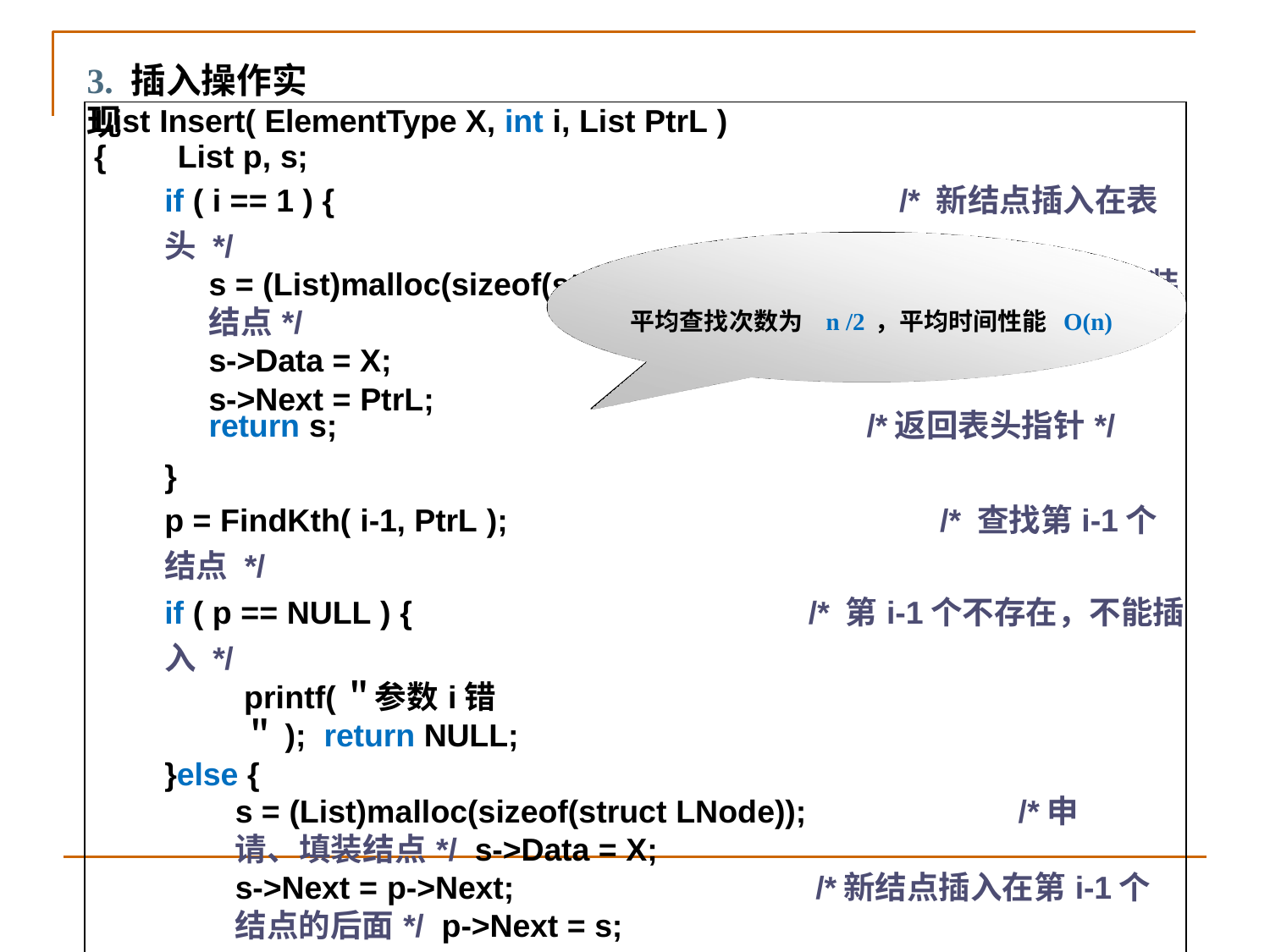

# 3. 插入操作实现
|  | List Insert( ElementType X, int i, List PtrL ) { List p, s; if ( i == 1 ) { /\* 新结点插入在表头 \*/ s = (List)malloc(sizeof(struct LNode)); /\*申请、填装结点\*/ s->Data = X; s->Next = PtrL; return s; /\*返回表头指针\*/ } p = FindKth( i-1, PtrL ); /\* 查找第i-1个结点 \*/ if ( p == NULL ) { /\* 第i-1个不存在，不能插入 \*/ printf(＂参数i错＂); return NULL; }else { s = (List)malloc(sizeof(struct LNode)); /\*申请、填装结点\*/ s->Data = X; s->Next = p->Next; /\*新结点插入在第i-1个结点的后面\*/ p->Next = s; return PtrL; } |
| --- | --- |
|  | } |

平均查找次数为n /2，平均时间性能 O(n)